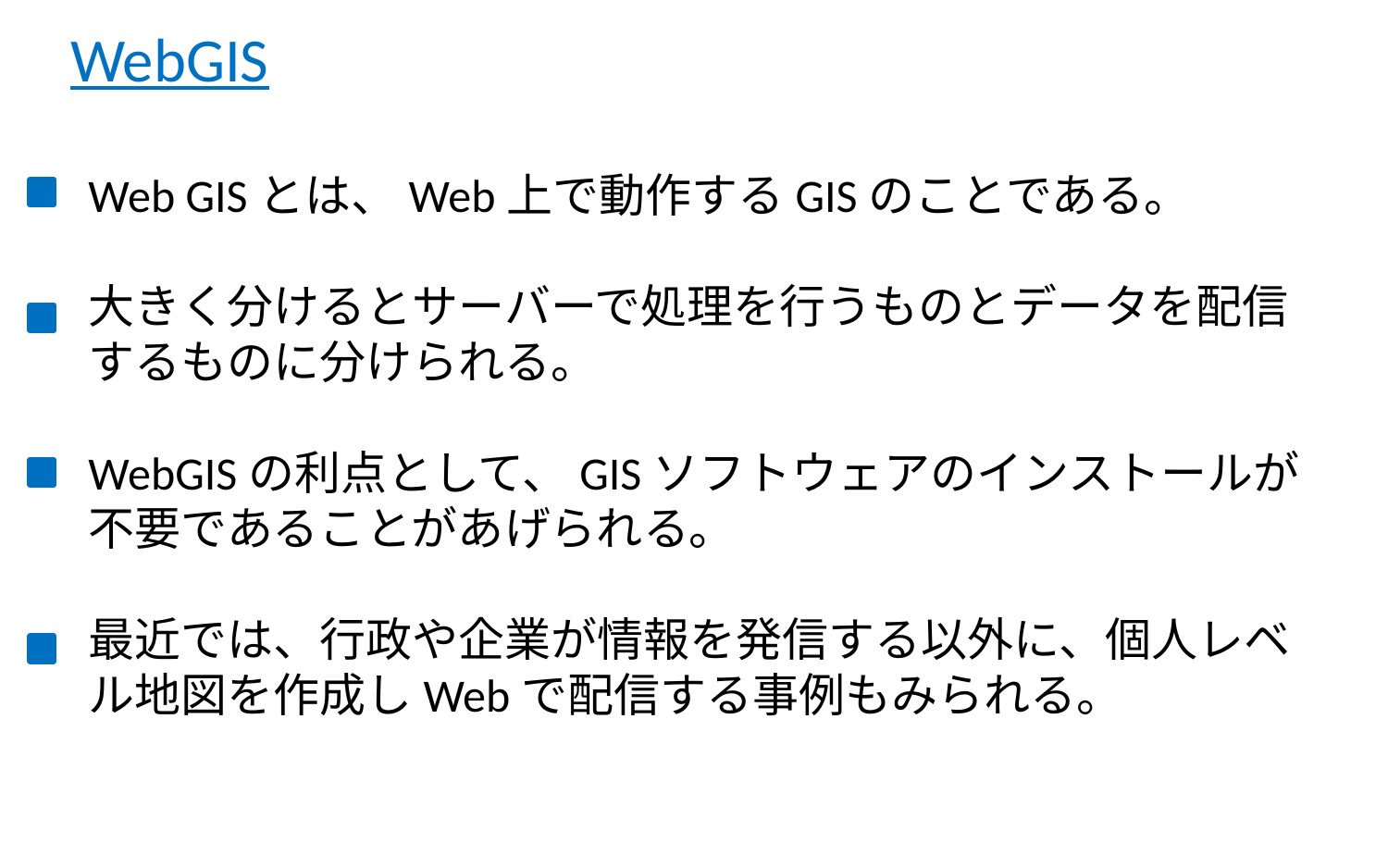

# WebGIS
Web GISとは、Web上で動作するGISのことである。

大きく分けるとサーバーで処理を行うものとデータを配信するものに分けられる。

WebGISの利点として、GISソフトウェアのインストールが不要であることがあげられる。

最近では、行政や企業が情報を発信する以外に、個人レベル地図を作成しWebで配信する事例もみられる。